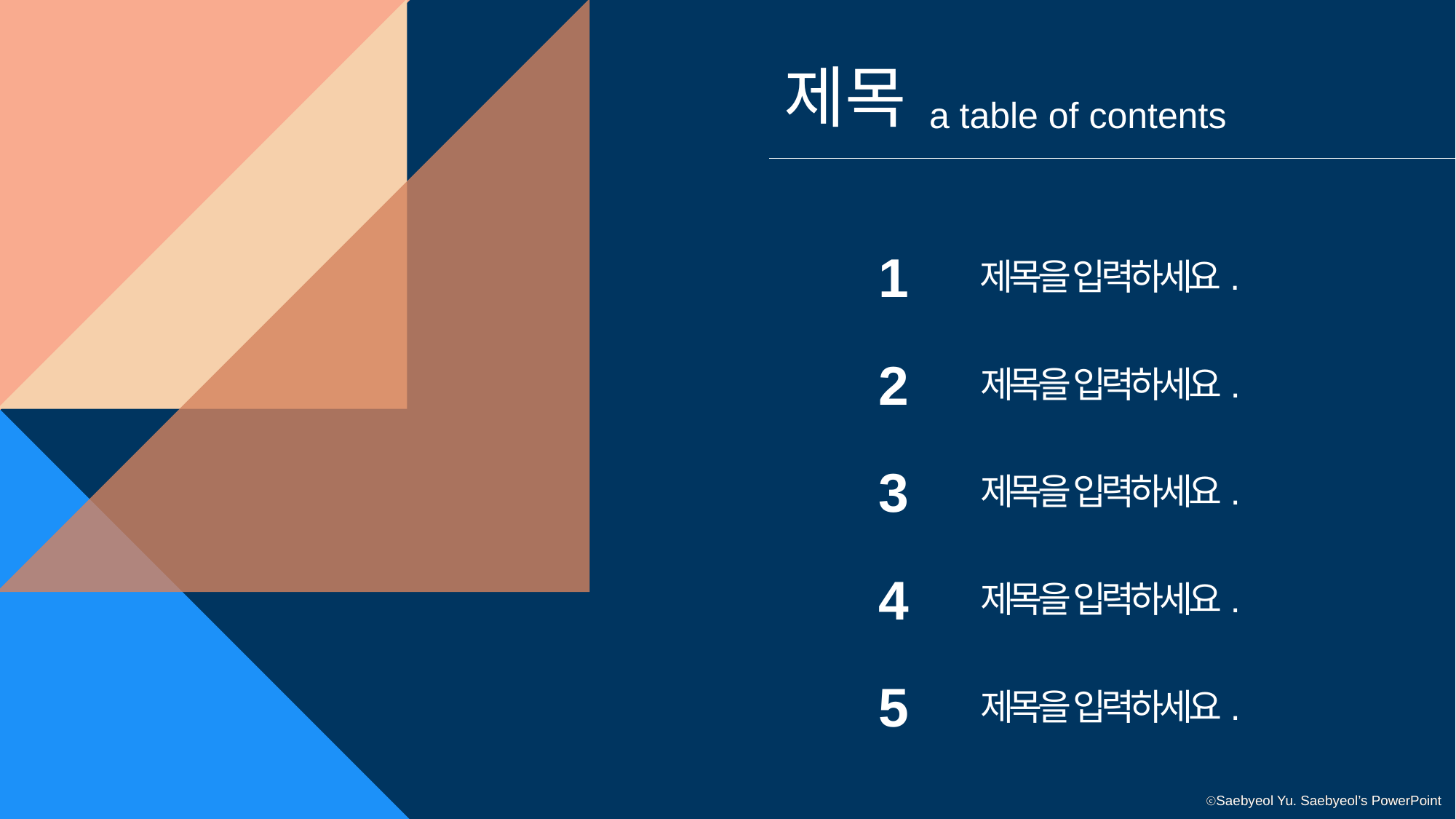

제목
a table of contents
1
제목을 입력하세요.
2
제목을 입력하세요.
3
제목을 입력하세요.
4
제목을 입력하세요.
5
제목을 입력하세요.
ⓒSaebyeol Yu. Saebyeol’s PowerPoint